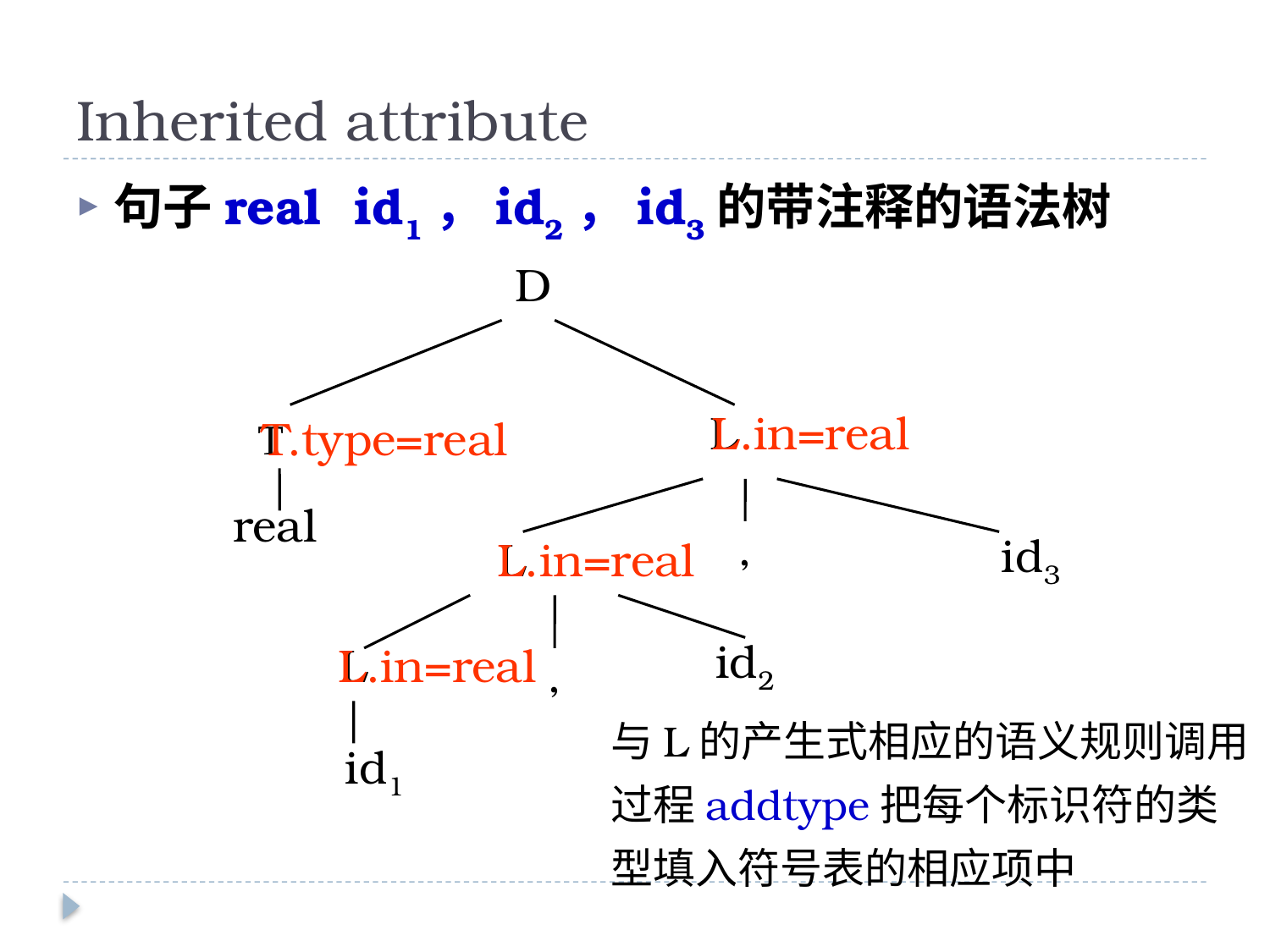

# Inherited attribute
句子real  id1，id2，id3的带注释的语法树

D

L
L.in=real
T.type=real
T

real
,
L
L.in=real
id3

L
L.in=real
id2
,
与L的产生式相应的语义规则调用过程addtype把每个标识符的类型填入符号表的相应项中

id1
18